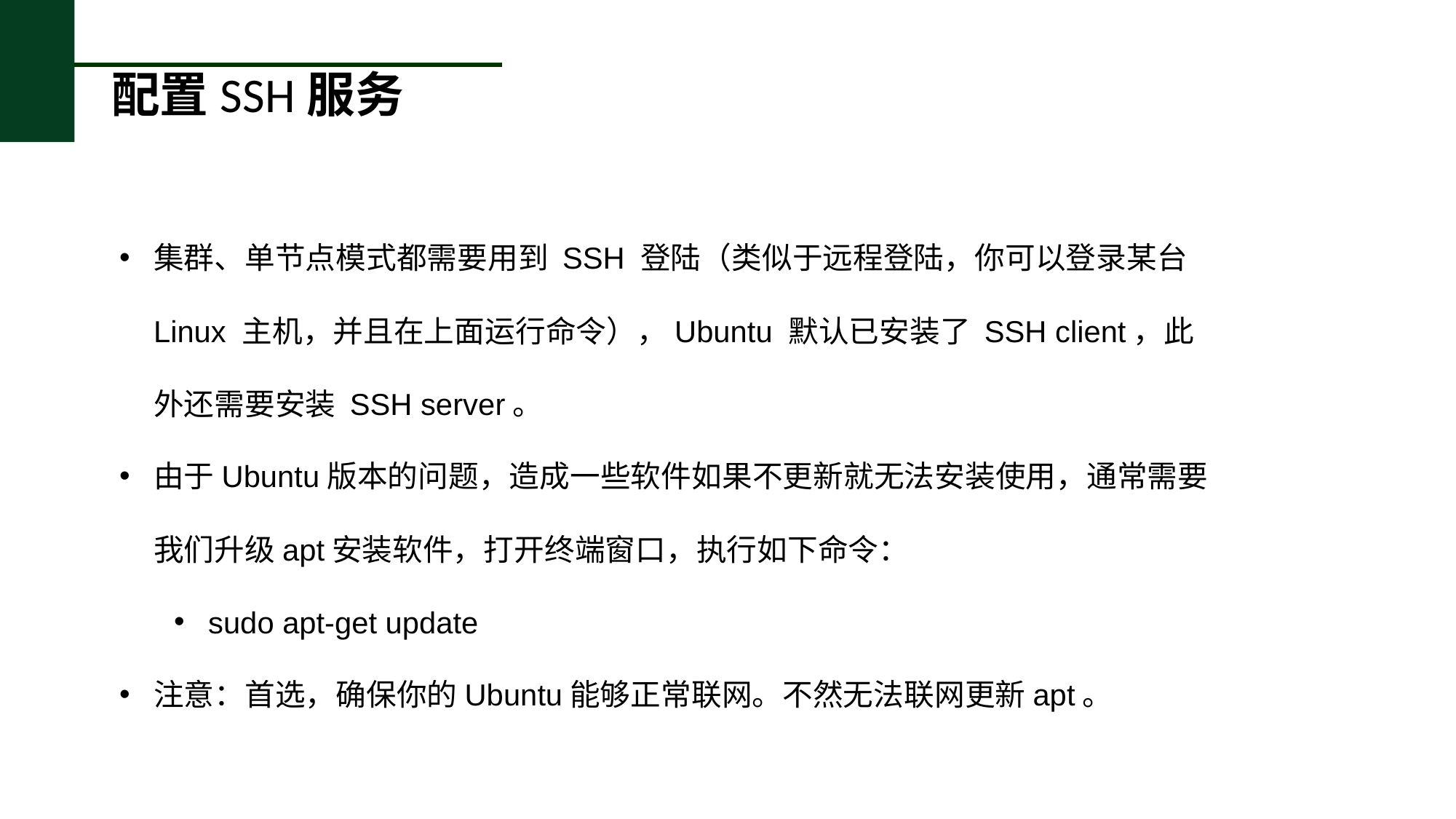

# 配置SSH服务
集群、单节点模式都需要用到 SSH 登陆（类似于远程登陆，你可以登录某台 Linux 主机，并且在上面运行命令），Ubuntu 默认已安装了 SSH client，此外还需要安装 SSH server。
由于Ubuntu版本的问题，造成一些软件如果不更新就无法安装使用，通常需要我们升级apt安装软件，打开终端窗口，执行如下命令：
sudo apt-get update
注意：首选，确保你的Ubuntu能够正常联网。不然无法联网更新apt。